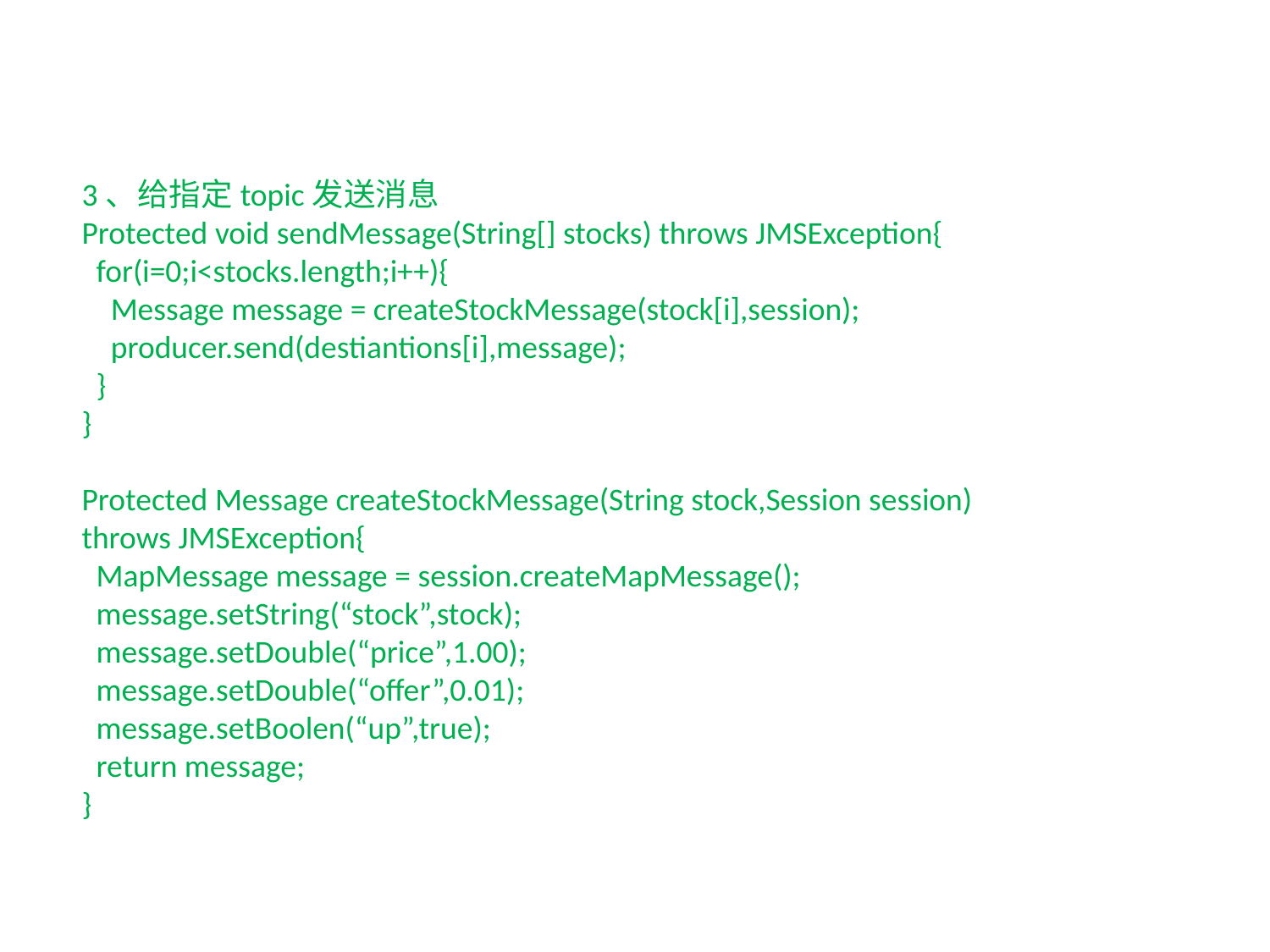

3、给指定topic发送消息
Protected void sendMessage(String[] stocks) throws JMSException{
  for(i=0;i<stocks.length;i++){
    Message message = createStockMessage(stock[i],session);
    producer.send(destiantions[i],message);
  }
}

Protected Message createStockMessage(String stock,Session session) throws JMSException{
  MapMessage message = session.createMapMessage();
  message.setString(“stock”,stock);
  message.setDouble(“price”,1.00);
  message.setDouble(“offer”,0.01);
  message.setBoolen(“up”,true);
  return message;
}